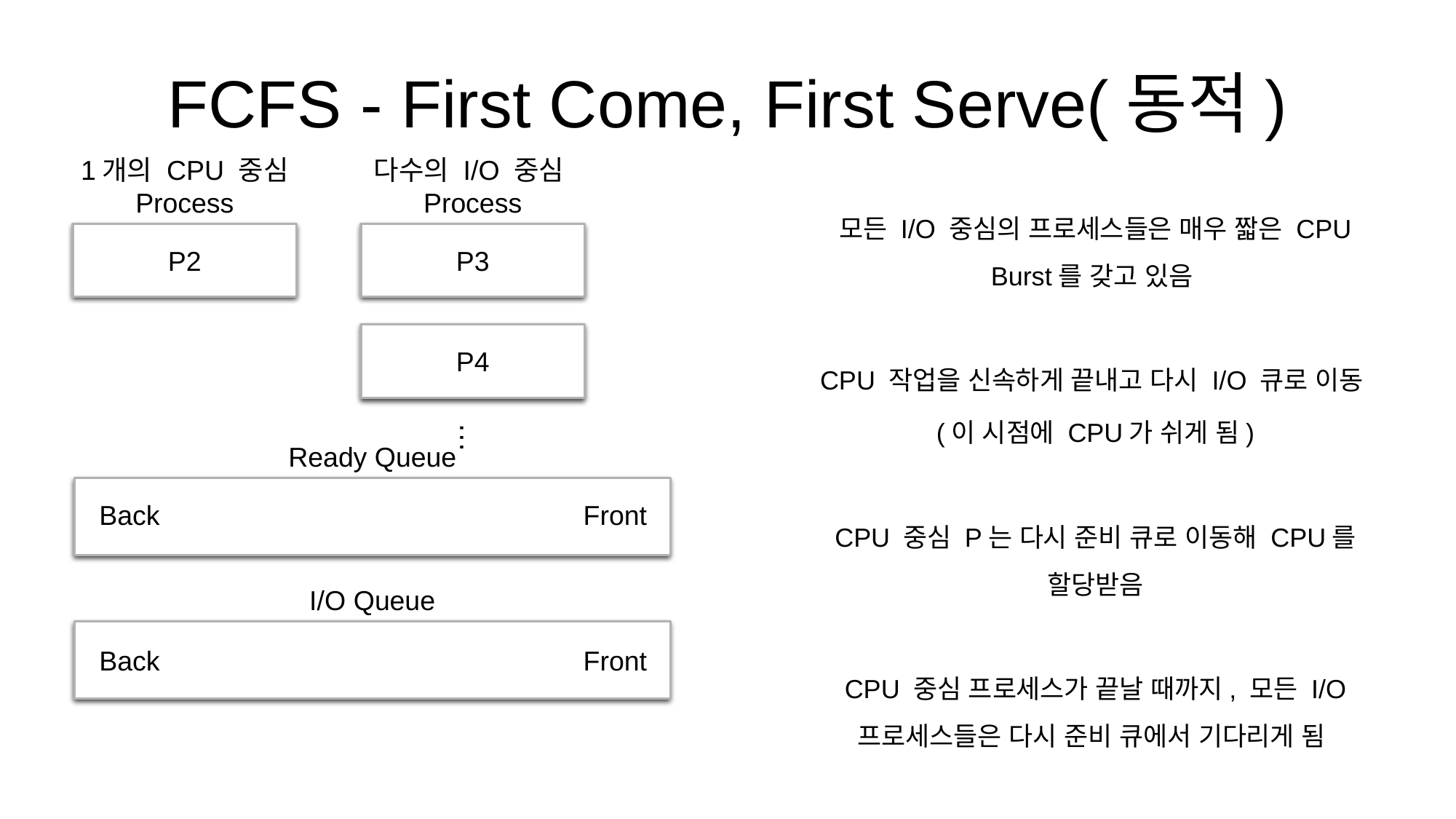

# FCFS - First Come, First Serve(동적)
1개의 CPU 중심 Process
다수의 I/O 중심
Process
모든 I/O 중심의 프로세스들은 매우 짧은 CPU Burst를 갖고 있음

CPU 작업을 신속하게 끝내고 다시 I/O 큐로 이동
(이 시점에 CPU가 쉬게 됨)

CPU 중심 P는 다시 준비 큐로 이동해 CPU를 할당받음

CPU 중심 프로세스가 끝날 때까지, 모든 I/O 프로세스들은 다시 준비 큐에서 기다리게 됨

P2
P3
P4
…
Ready Queue

Back
Front
I/O Queue

Back
Front